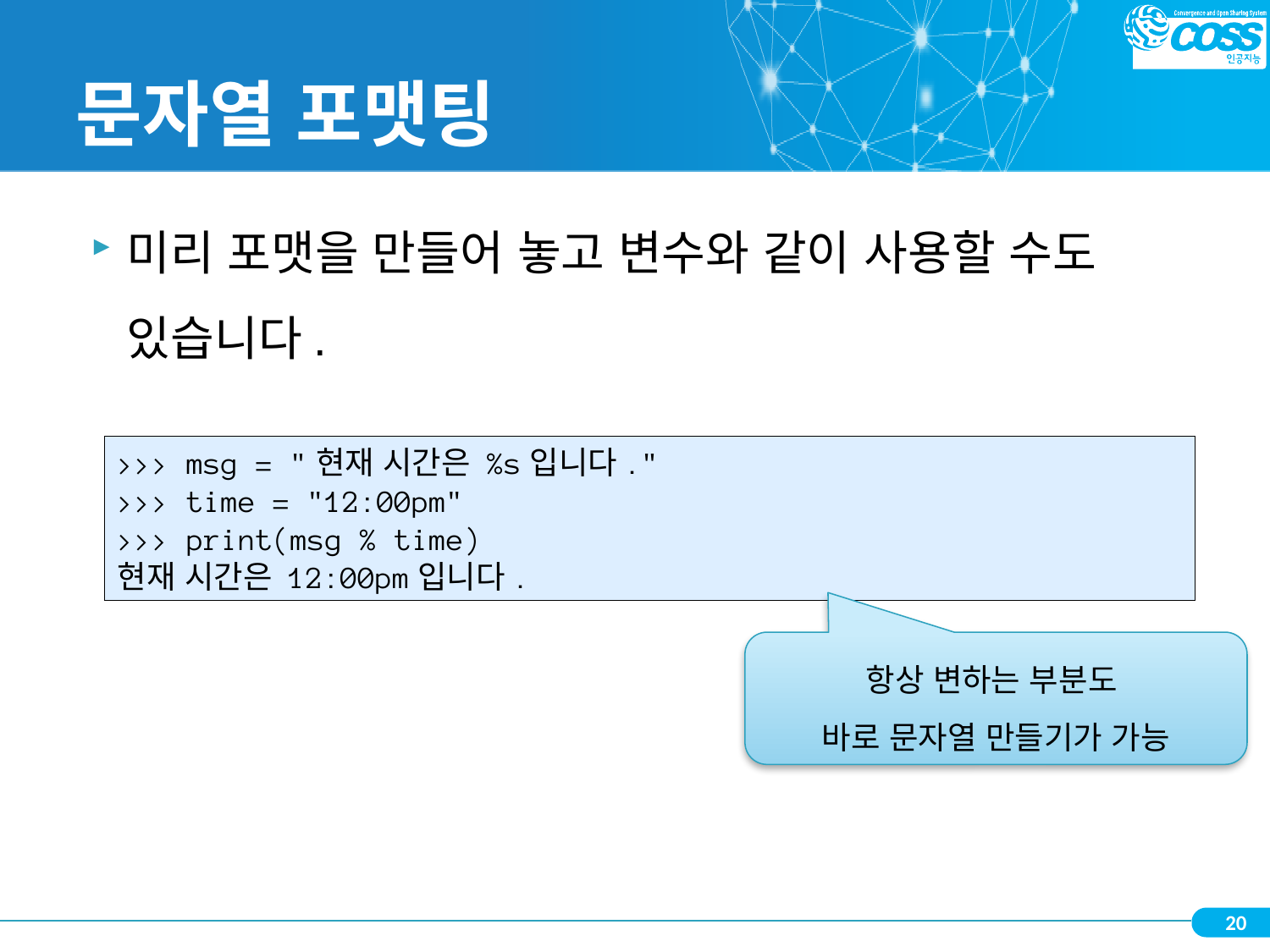

# 문자열 포맷팅
미리 포맷을 만들어 놓고 변수와 같이 사용할 수도 있습니다.
>>> msg = "현재 시간은 %s입니다."
>>> time = "12:00pm"
>>> print(msg % time)
현재 시간은 12:00pm입니다.
항상 변하는 부분도
바로 문자열 만들기가 가능